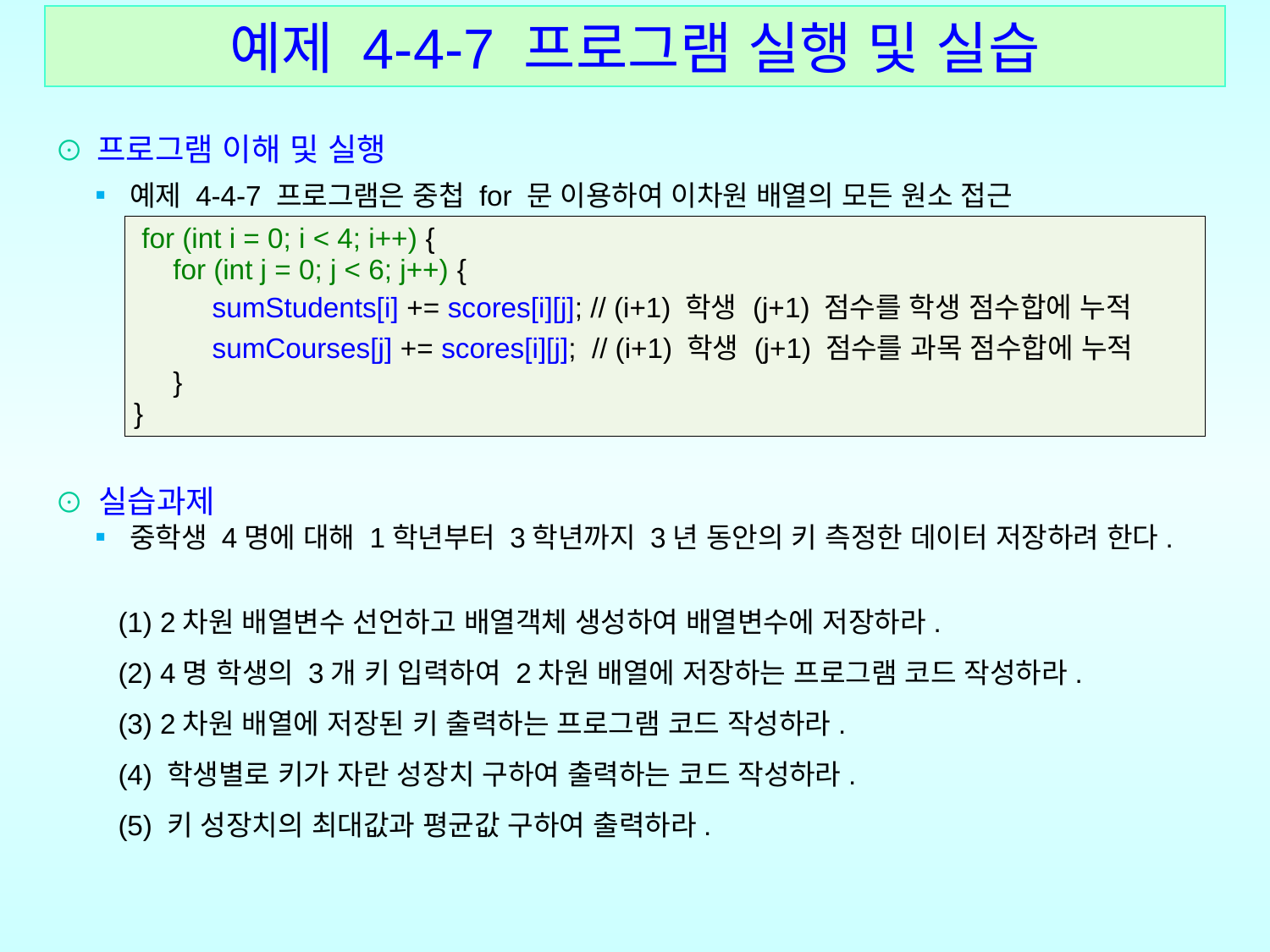

예제 4-4-7 프로그램 실행 및 실습
⊙ 프로그램 이해 및 실행
    ▪ 예제 4-4-7 프로그램은 중첩 for 문 이용하여 이차원 배열의 모든 원소 접근

⊙ 실습과제
    ▪ 중학생 4명에 대해 1학년부터 3학년까지 3년 동안의 키 측정한 데이터 저장하려 한다.

        (1) 2차원 배열변수 선언하고 배열객체 생성하여 배열변수에 저장하라.
        (2) 4명 학생의 3개 키 입력하여 2차원 배열에 저장하는 프로그램 코드 작성하라.
        (3) 2차원 배열에 저장된 키 출력하는 프로그램 코드 작성하라.
        (4) 학생별로 키가 자란 성장치 구하여 출력하는 코드 작성하라.
        (5) 키 성장치의 최대값과 평균값 구하여 출력하라.
| for (int i = 0; i < 4; i++) { for (int j = 0; j < 6; j++) { sumStudents[i] += scores[i][j]; // (i+1) 학생 (j+1) 점수를 학생 점수합에 누적 sumCourses[j] += scores[i][j]; // (i+1) 학생 (j+1) 점수를 과목 점수합에 누적 } } |
| --- |